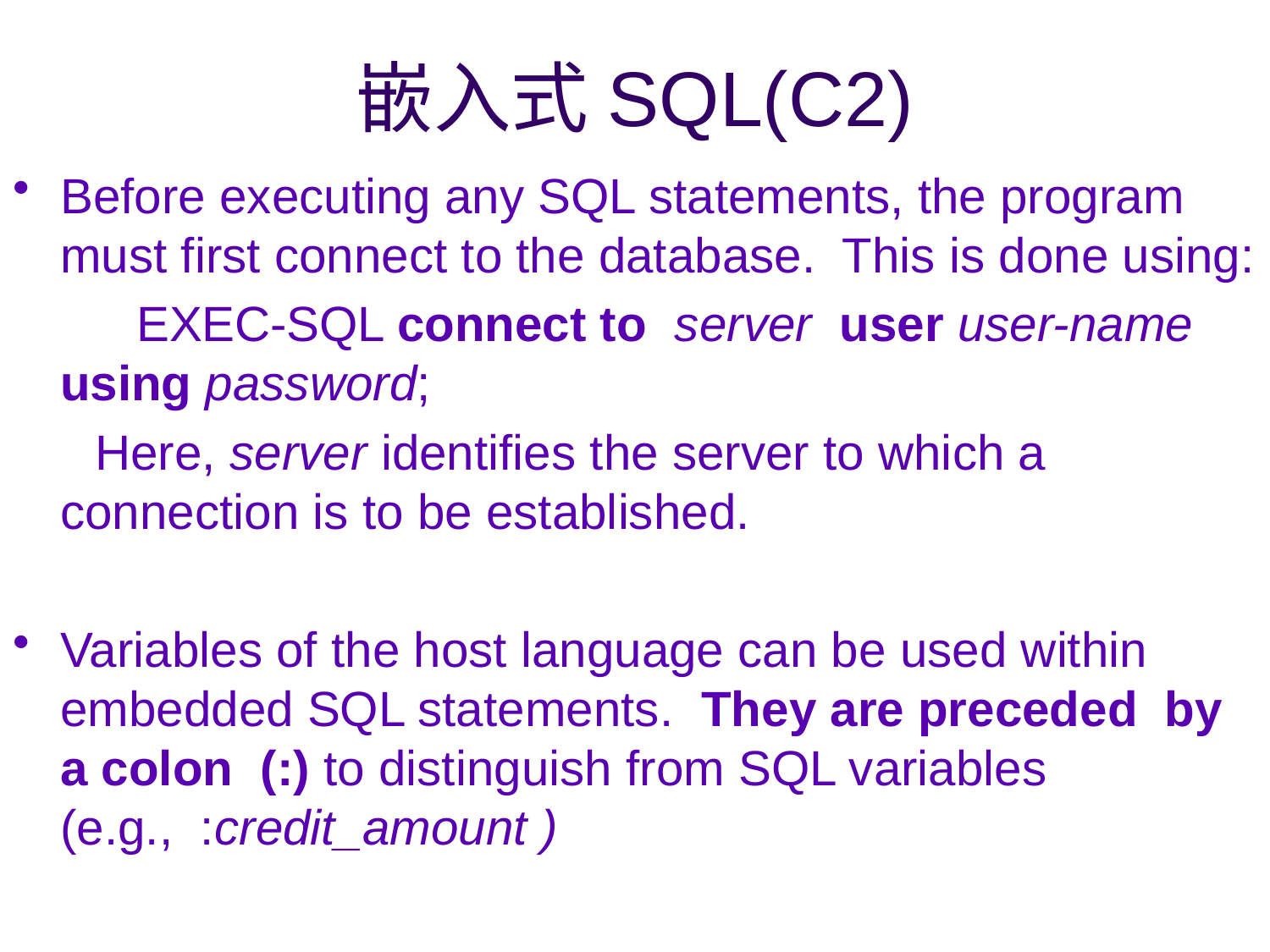

# 嵌入式SQL(C2)
Before executing any SQL statements, the program must first connect to the database.  This is done using:
         EXEC-SQL connect to  server  user user-name using password;
      Here, server identifies the server to which a connection is to be established.

Variables of the host language can be used within embedded SQL statements.  They are preceded  by a colon  (:) to distinguish from SQL variables (e.g.,  :credit_amount )